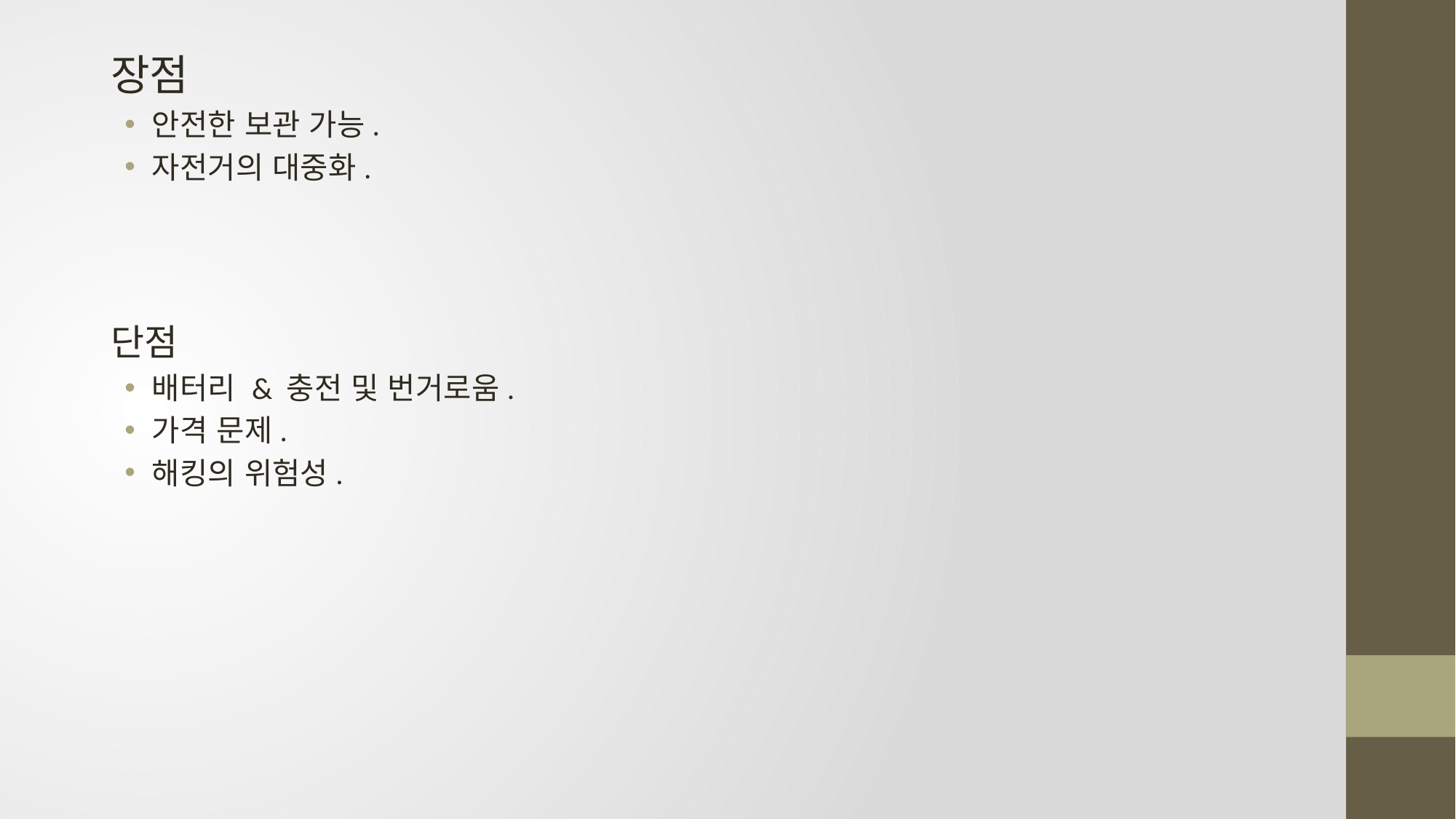

장점
안전한 보관 가능.
자전거의 대중화.

단점
배터리 & 충전 및 번거로움.
가격 문제.
해킹의 위험성.